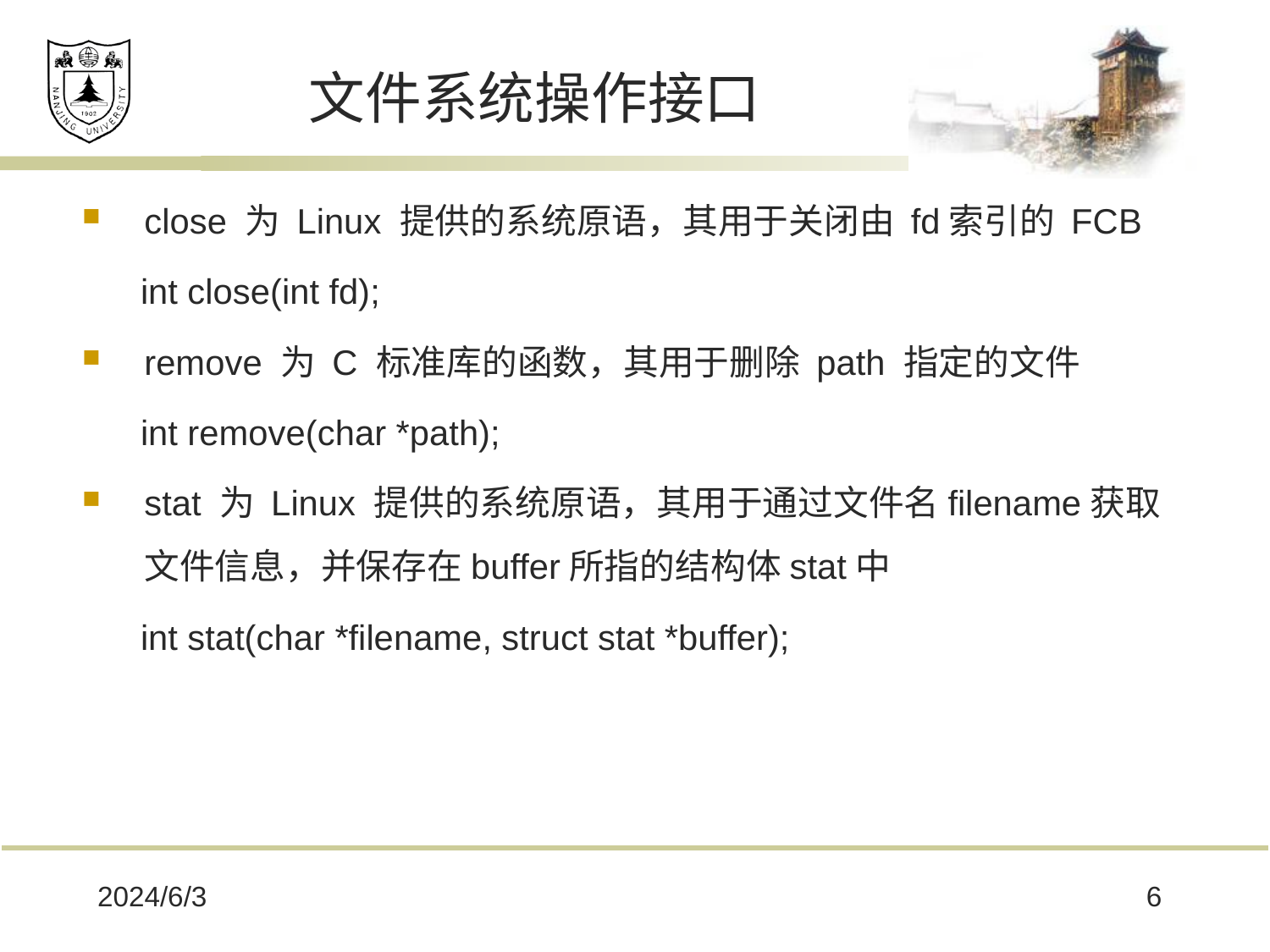

# ⽂件系统操作接⼝
close 为 Linux 提供的系统原语，其⽤于关闭由 fd索引的 FCB
      int close(int fd);
remove 为 C 标准库的函数，其⽤于删除 path 指定的文件
      int remove(char *path);
stat 为 Linux 提供的系统原语，其⽤于通过文件名filename获取文件信息，并保存在buffer所指的结构体stat中
      int stat(char *filename, struct stat *buffer);

2024/6/3
6